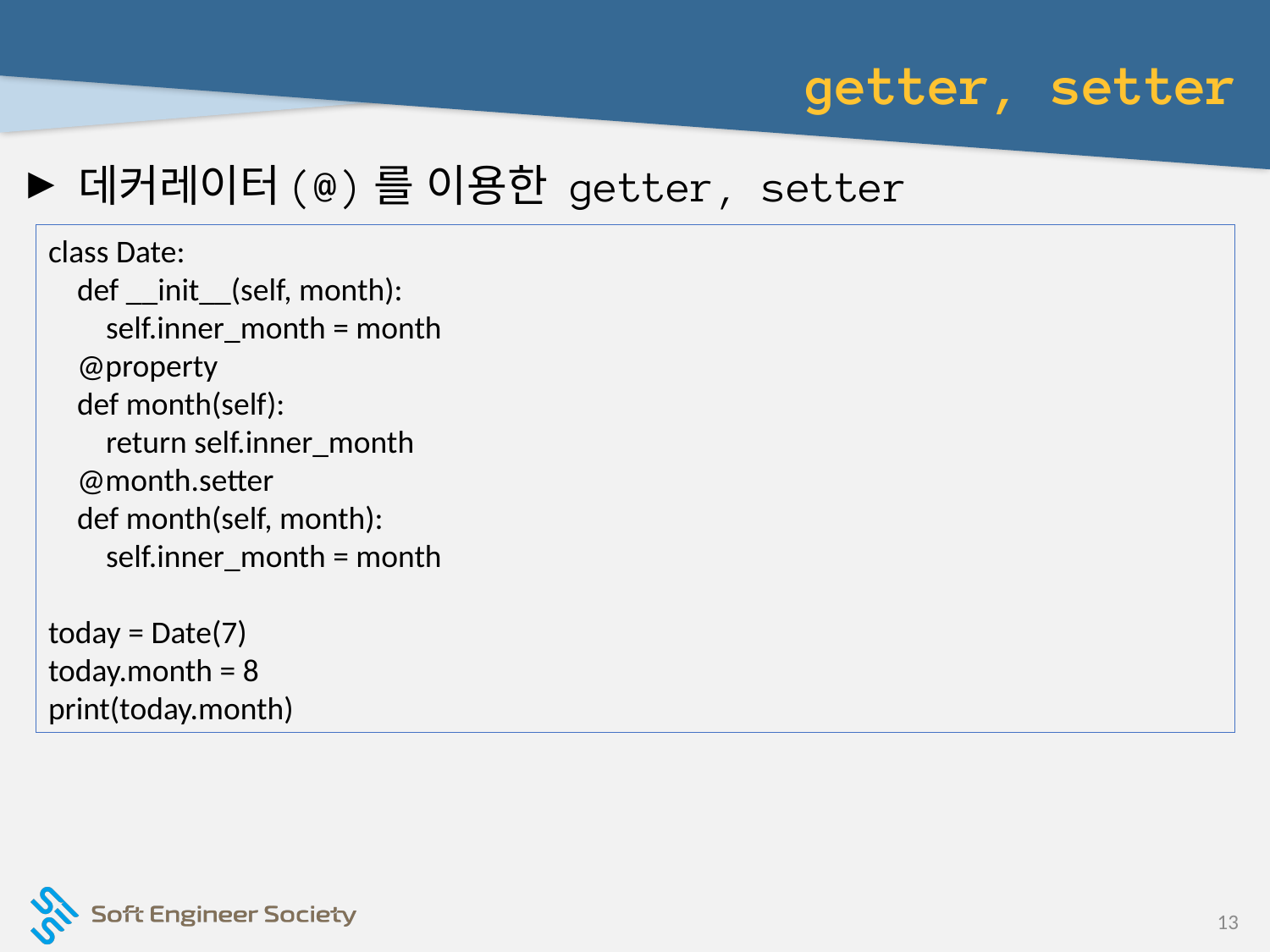

# getter, setter
데커레이터(@)를 이용한 getter, setter
class Date:
    def __init__(self, month):
        self.inner_month = month
    @property
    def month(self):
        return self.inner_month
    @month.setter
    def month(self, month):
        self.inner_month = month

today = Date(7)
today.month = 8
print(today.month)
13